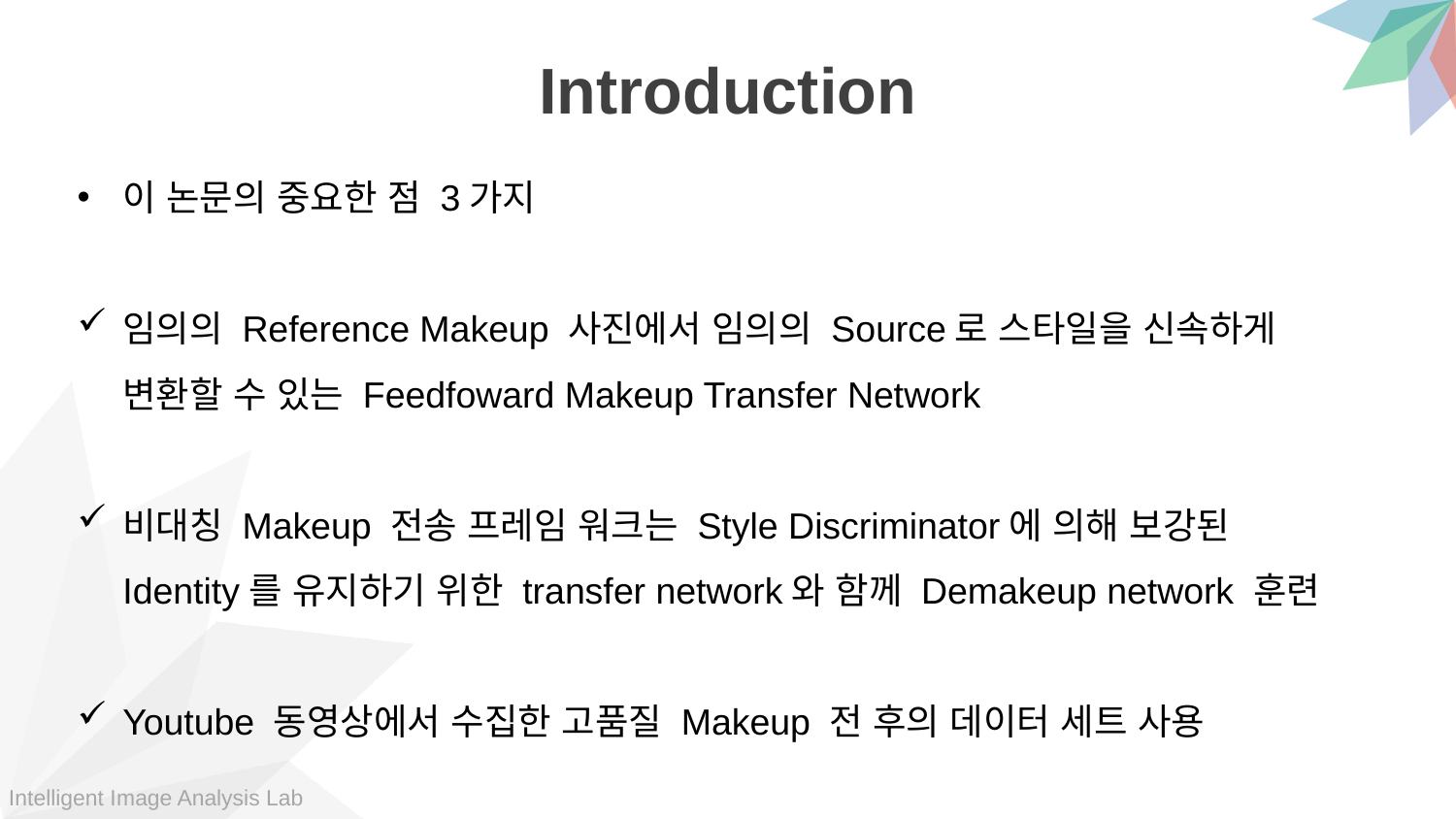

Introduction
이 논문의 중요한 점 3가지

임의의 Reference Makeup 사진에서 임의의 Source로 스타일을 신속하게 변환할 수 있는 Feedfoward Makeup Transfer Network

비대칭 Makeup 전송 프레임 워크는 Style Discriminator에 의해 보강된 Identity를 유지하기 위한 transfer network와 함께 Demakeup network 훈련

Youtube 동영상에서 수집한 고품질 Makeup 전 후의 데이터 세트 사용